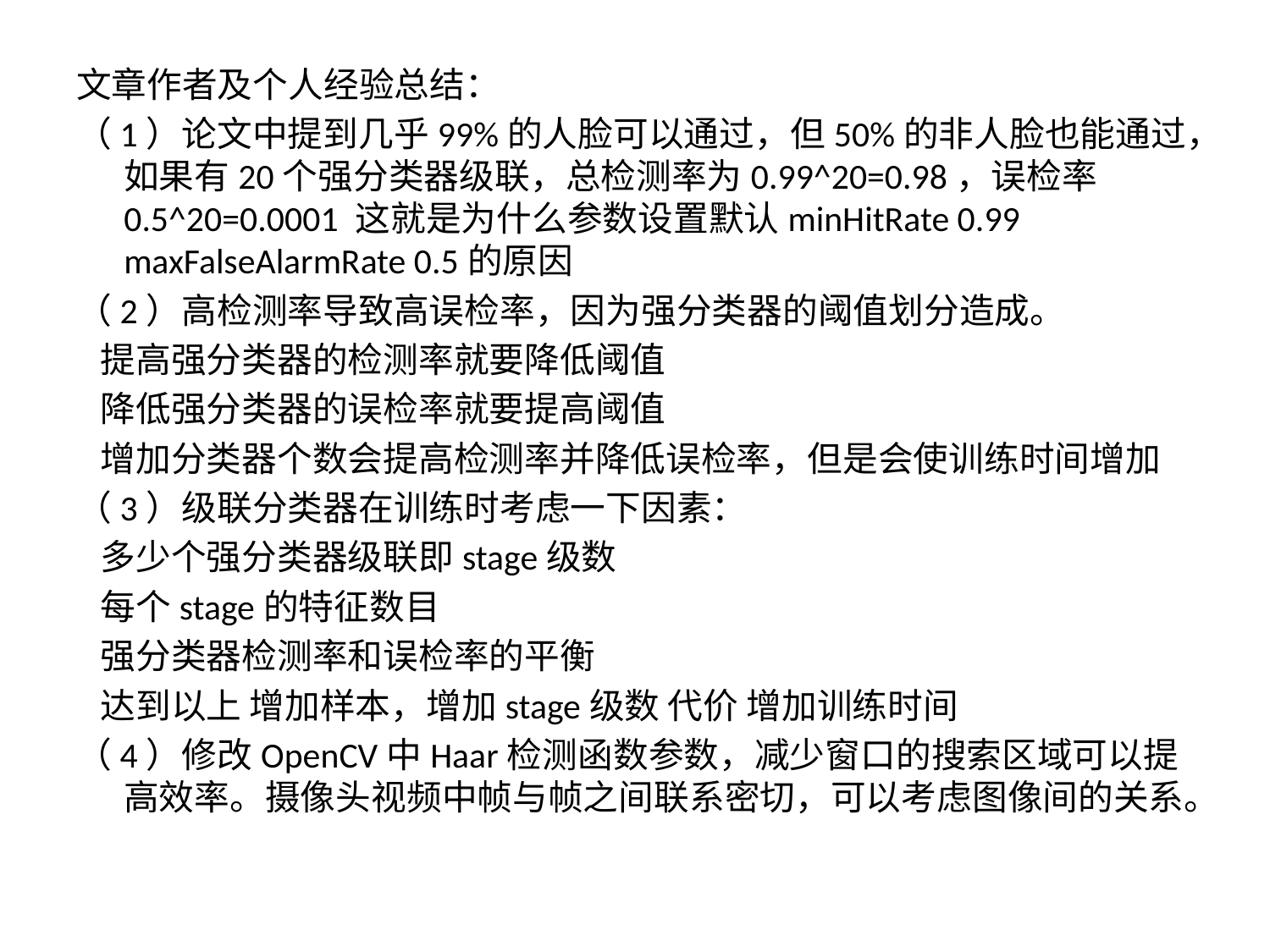

文章作者及个人经验总结：
（1）论文中提到几乎99%的人脸可以通过，但50%的非人脸也能通过，如果有20个强分类器级联，总检测率为0.99^20=0.98，误检率0.5^20=0.0001 这就是为什么参数设置默认minHitRate 0.99 maxFalseAlarmRate 0.5的原因
（2）高检测率导致高误检率，因为强分类器的阈值划分造成。
  提高强分类器的检测率就要降低阈值
  降低强分类器的误检率就要提高阈值
  增加分类器个数会提高检测率并降低误检率，但是会使训练时间增加
（3）级联分类器在训练时考虑一下因素：
  多少个强分类器级联即stage级数
  每个stage的特征数目
  强分类器检测率和误检率的平衡
  达到以上 增加样本，增加stage级数 代价 增加训练时间
（4）修改OpenCV中Haar检测函数参数，减少窗口的搜索区域可以提高效率。摄像头视频中帧与帧之间联系密切，可以考虑图像间的关系。